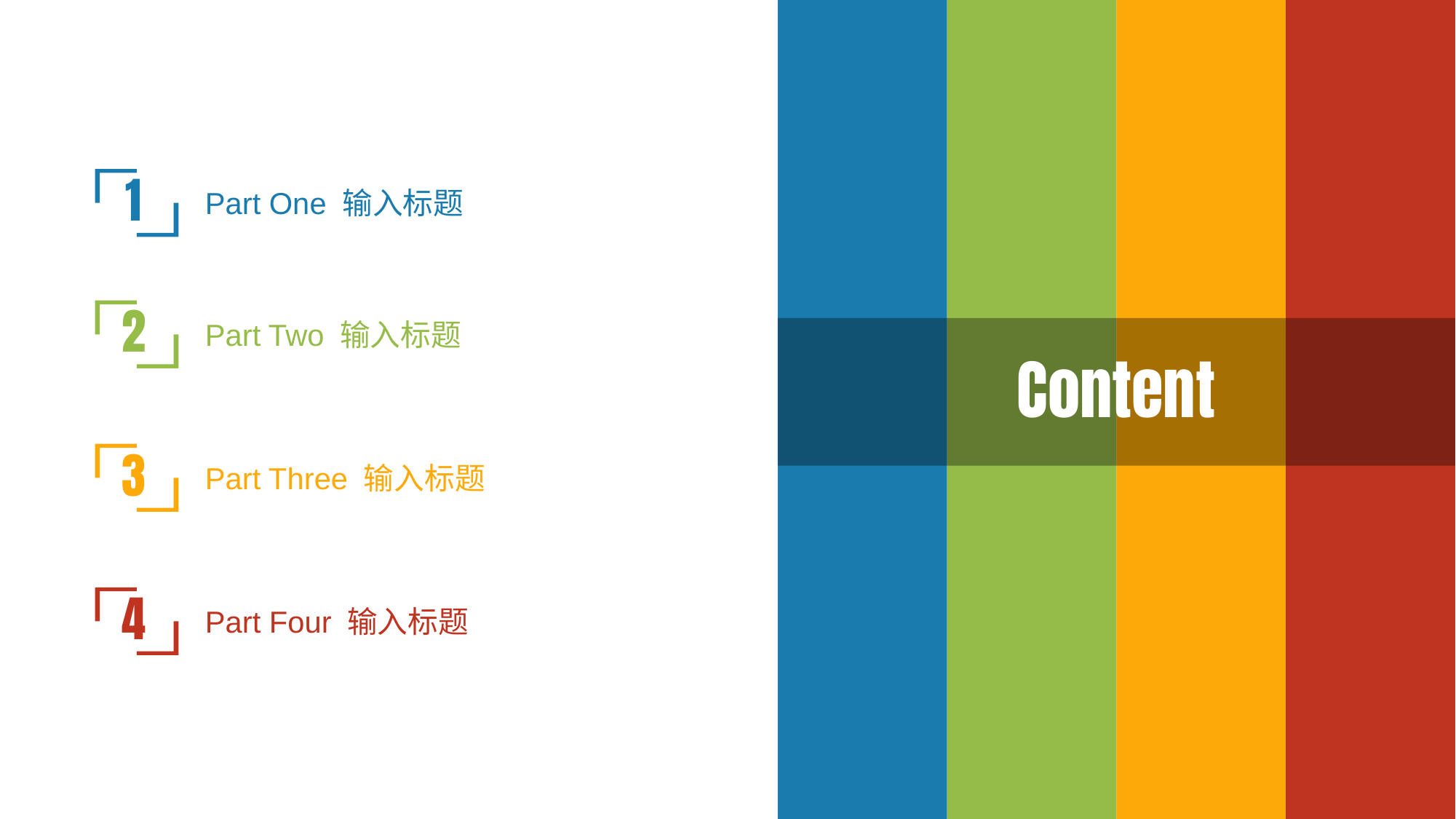

1
Part One 输入标题
2
Part Two 输入标题
Content
3
Part Three 输入标题
4
Part Four 输入标题